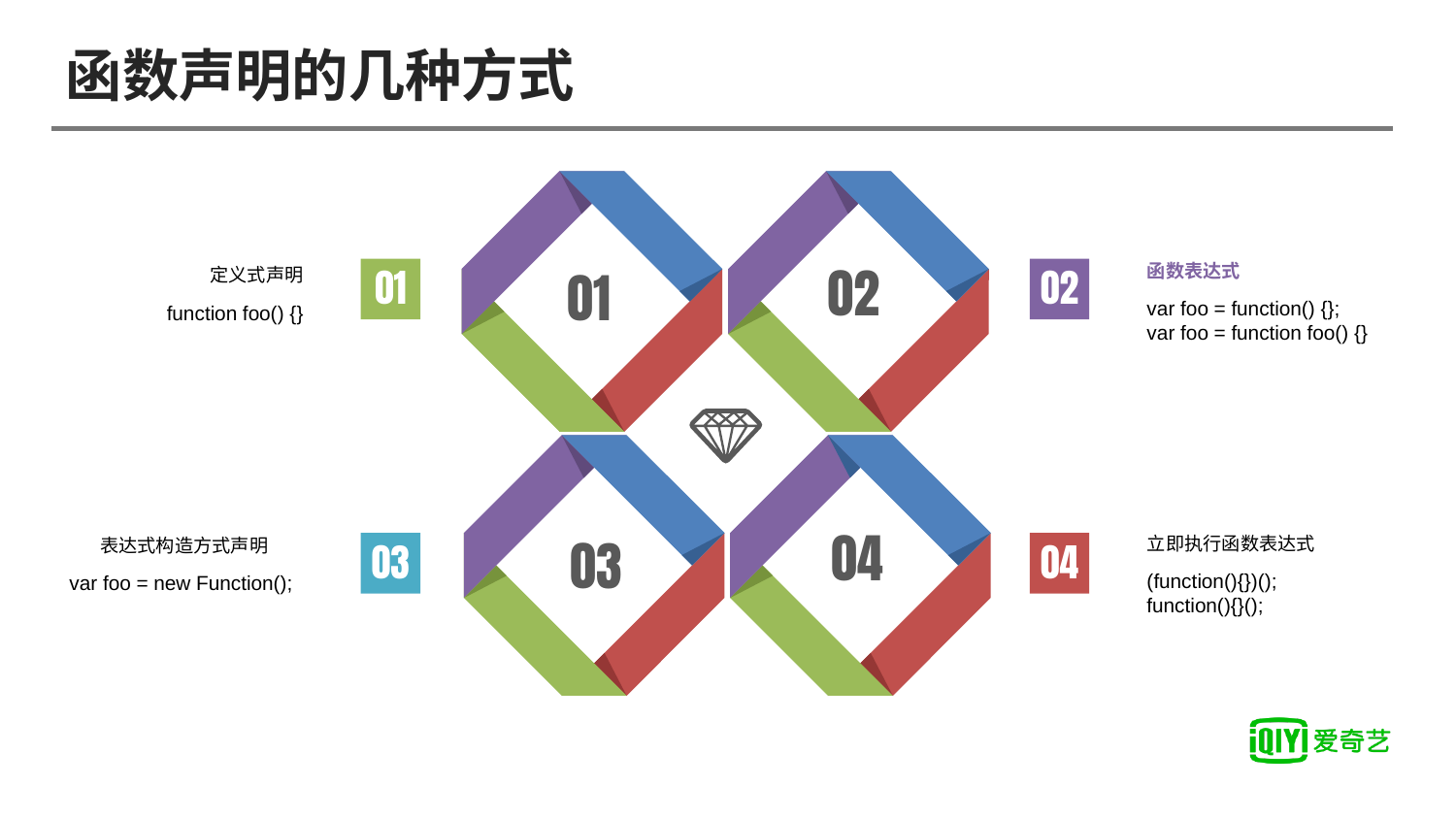

# 函数声明的几种方式

02
01
04
03

函数表达式
var foo = function() {};
var foo = function foo() {}
定义式声明

function foo() {}
01
02
立即执行函数表达式
(function(){})();
function(){}();
表达式构造方式声明
var foo = new Function();
03
04